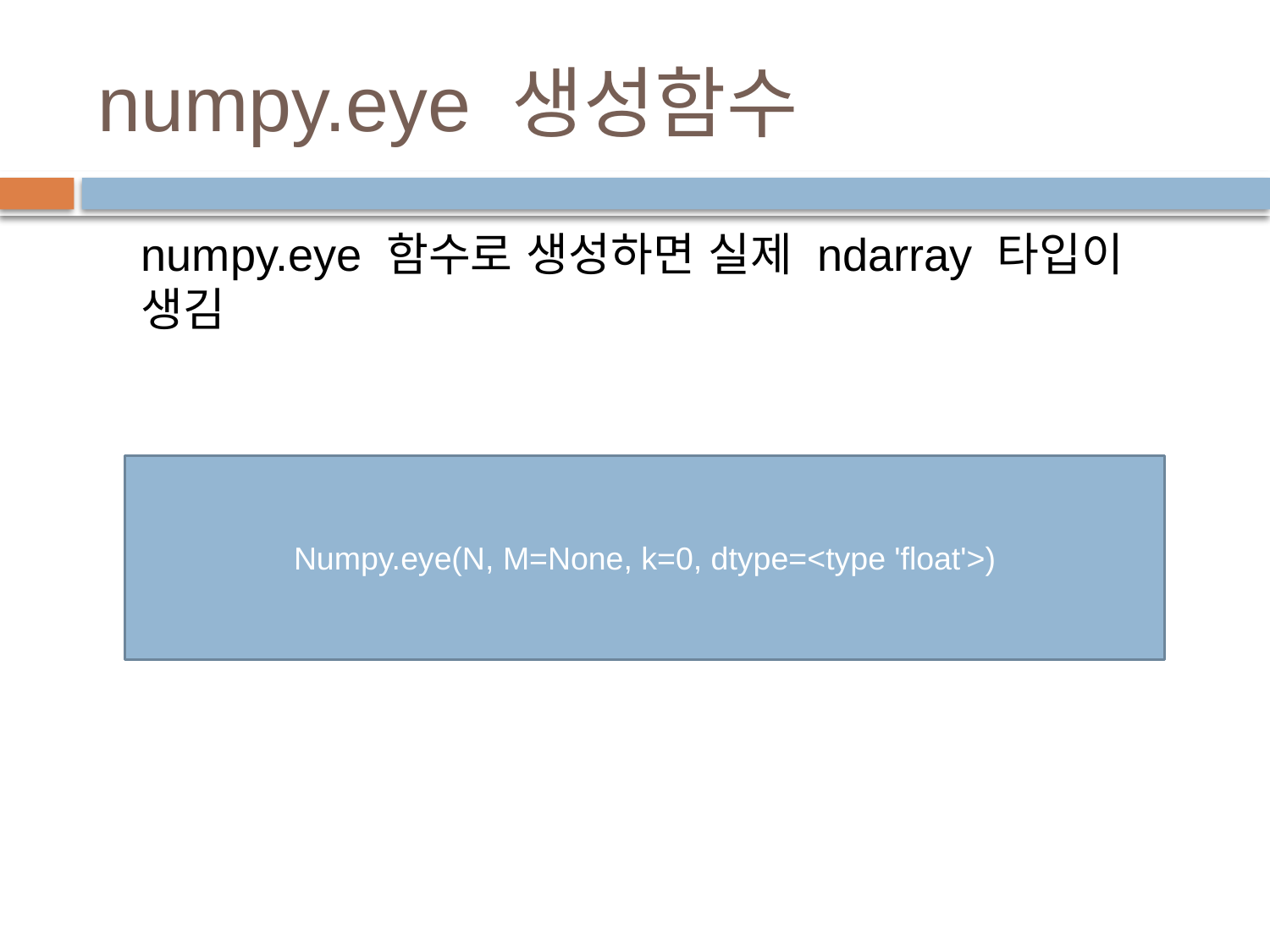

# numpy.eye 생성함수
numpy.eye 함수로 생성하면 실제 ndarray 타입이 생김

Numpy.eye(N, M=None, k=0, dtype=<type 'float'>)